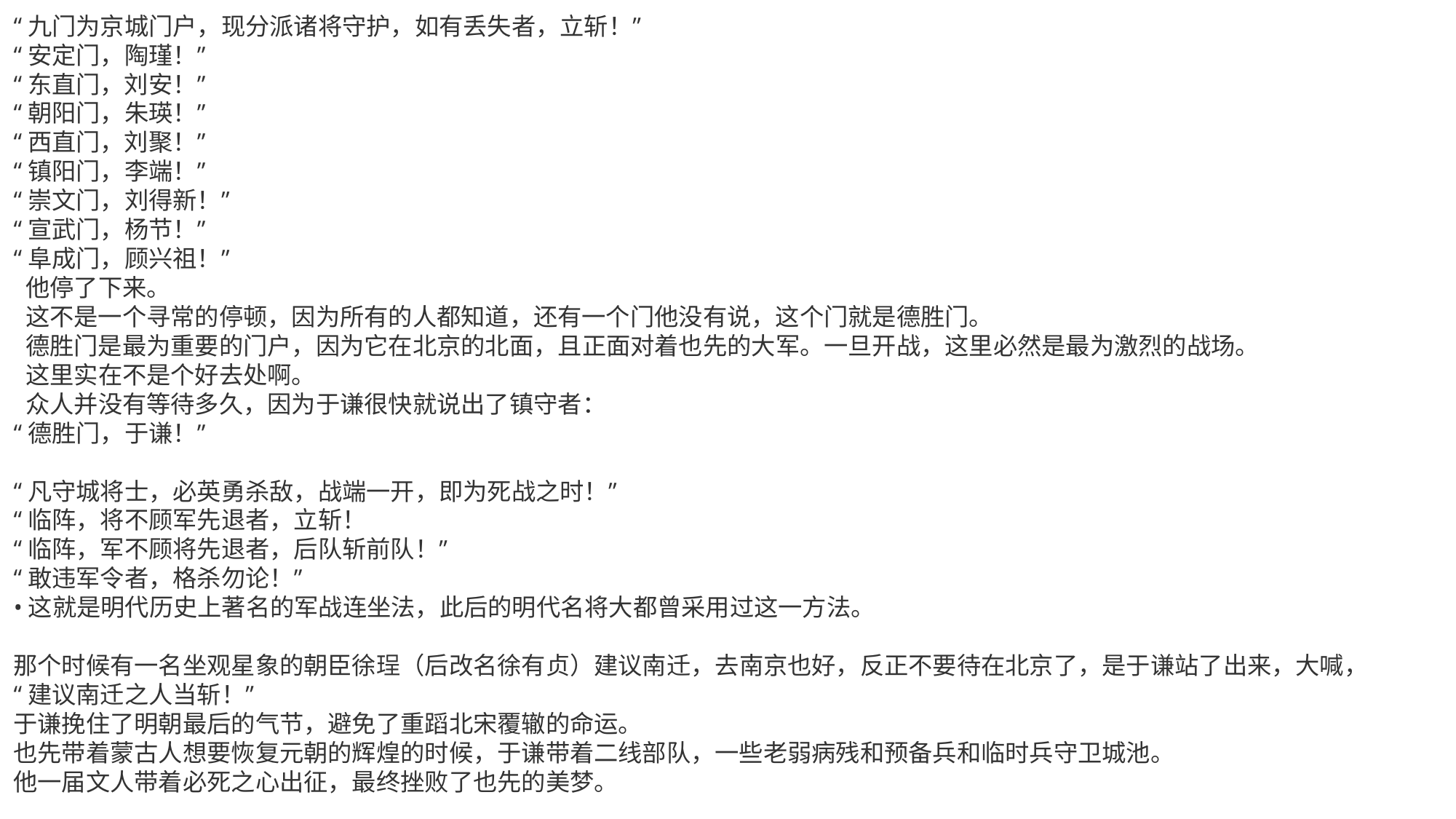

“九门为京城门户，现分派诸将守护，如有丢失者，立斩！”
“安定门，陶瑾！”
“东直门，刘安！”
“朝阳门，朱瑛！”
“西直门，刘聚！”
“镇阳门，李端！”
“崇文门，刘得新！”
“宣武门，杨节！”
“阜成门，顾兴祖！”
 他停了下来。
 这不是一个寻常的停顿，因为所有的人都知道，还有一个门他没有说，这个门就是德胜门。
 德胜门是最为重要的门户，因为它在北京的北面，且正面对着也先的大军。一旦开战，这里必然是最为激烈的战场。
 这里实在不是个好去处啊。
 众人并没有等待多久，因为于谦很快就说出了镇守者：
“德胜门，于谦！”

“凡守城将士，必英勇杀敌，战端一开，即为死战之时！”
“临阵，将不顾军先退者，立斩！
“临阵，军不顾将先退者，后队斩前队！”
“敢违军令者，格杀勿论！”
•这就是明代历史上著名的军战连坐法，此后的明代名将大都曾采用过这一方法。

那个时候有一名坐观星象的朝臣徐珵（后改名徐有贞）建议南迁，去南京也好，反正不要待在北京了，是于谦站了出来，大喊，
“建议南迁之人当斩！”
于谦挽住了明朝最后的气节，避免了重蹈北宋覆辙的命运。
也先带着蒙古人想要恢复元朝的辉煌的时候，于谦带着二线部队，一些老弱病残和预备兵和临时兵守卫城池。
他一届文人带着必死之心出征，最终挫败了也先的美梦。